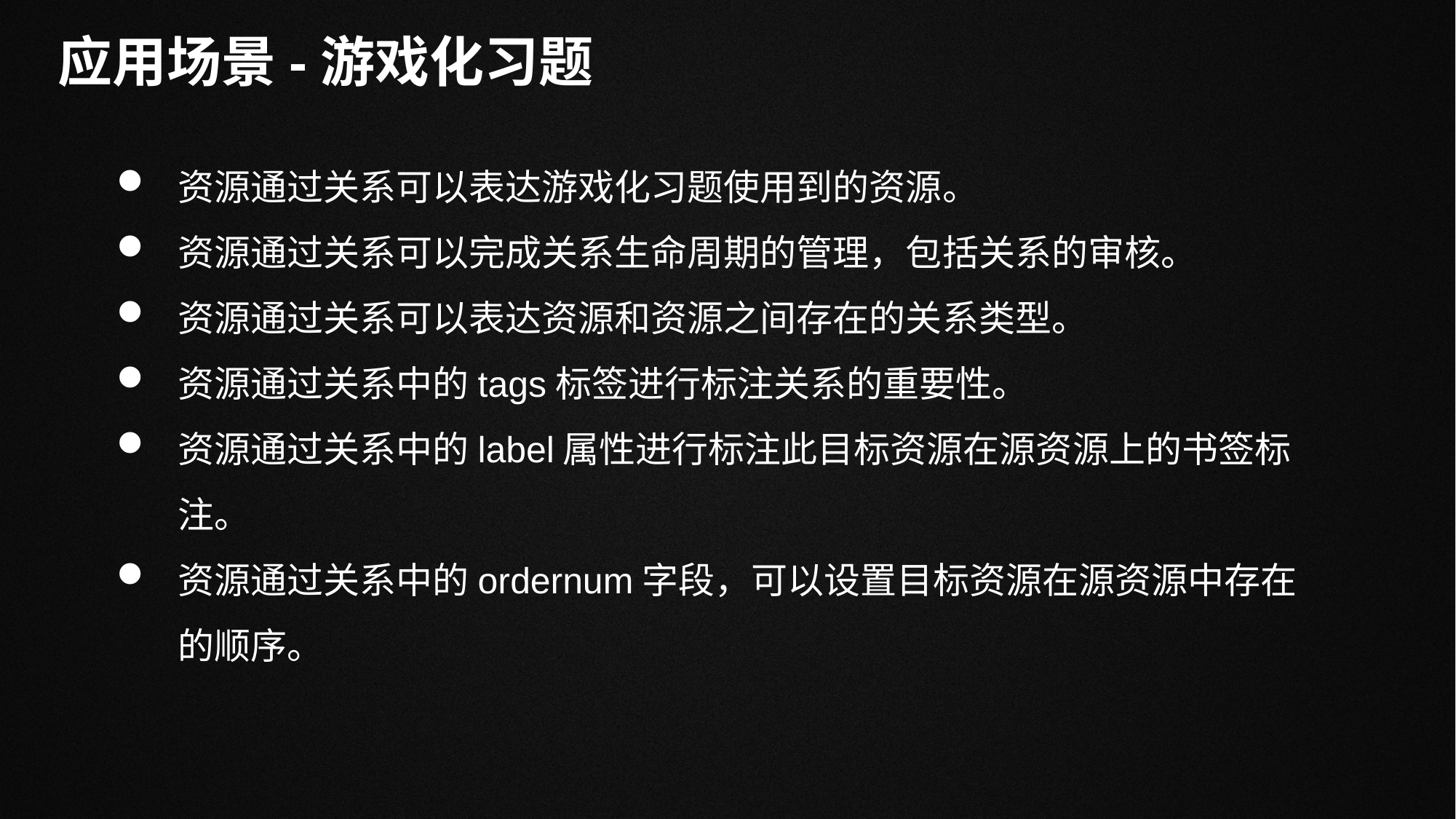

应用场景-游戏化习题
资源通过关系可以表达游戏化习题使用到的资源。
资源通过关系可以完成关系生命周期的管理，包括关系的审核。
资源通过关系可以表达资源和资源之间存在的关系类型。
资源通过关系中的tags标签进行标注关系的重要性。
资源通过关系中的label属性进行标注此目标资源在源资源上的书签标注。
资源通过关系中的ordernum字段，可以设置目标资源在源资源中存在的顺序。